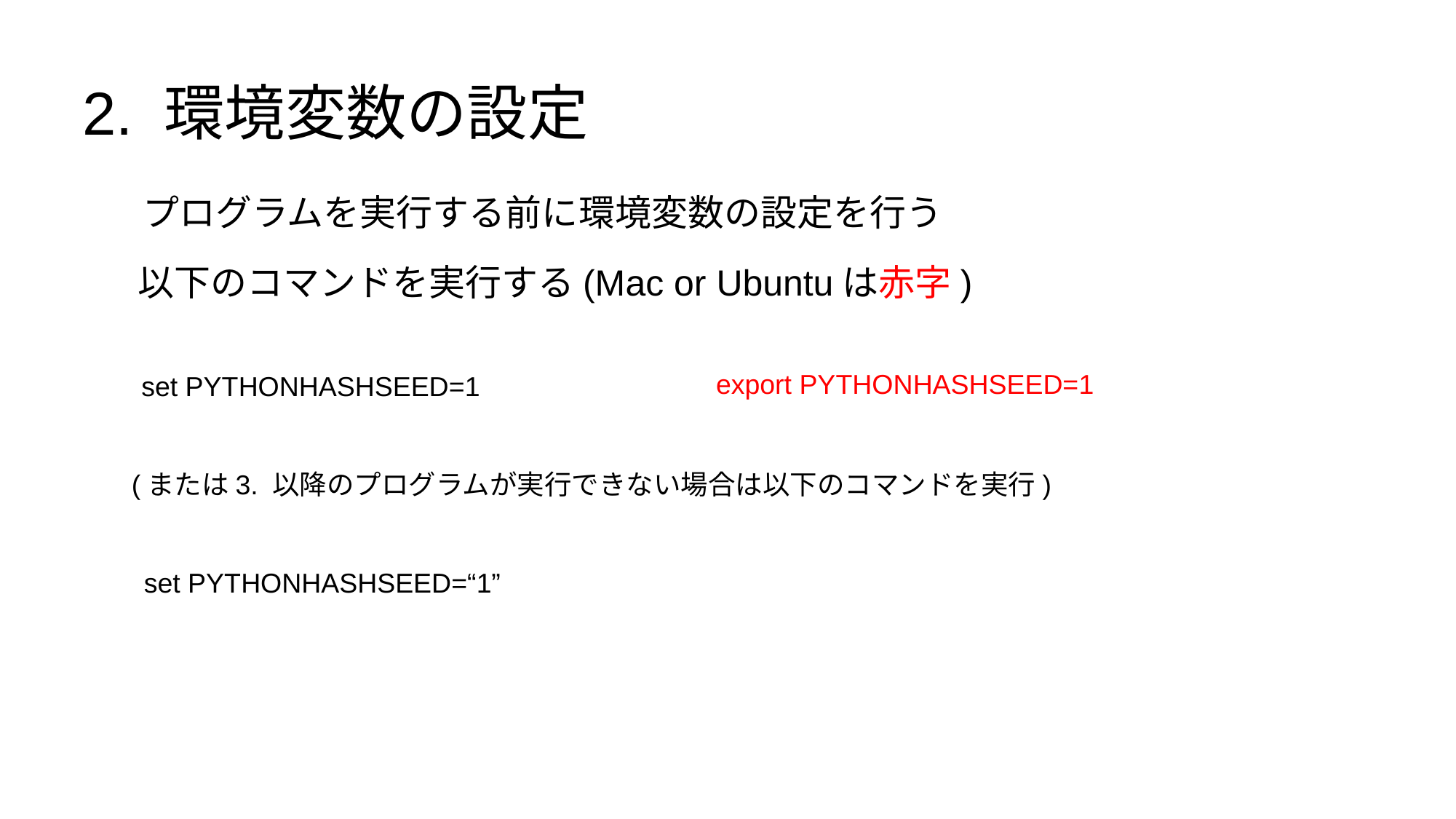

2. 環境変数の設定
プログラムを実行する前に環境変数の設定を行う
以下のコマンドを実行する(Mac or Ubuntuは赤字)
export PYTHONHASHSEED=1
set PYTHONHASHSEED=1
(または3. 以降のプログラムが実行できない場合は以下のコマンドを実行)
set PYTHONHASHSEED=“1”